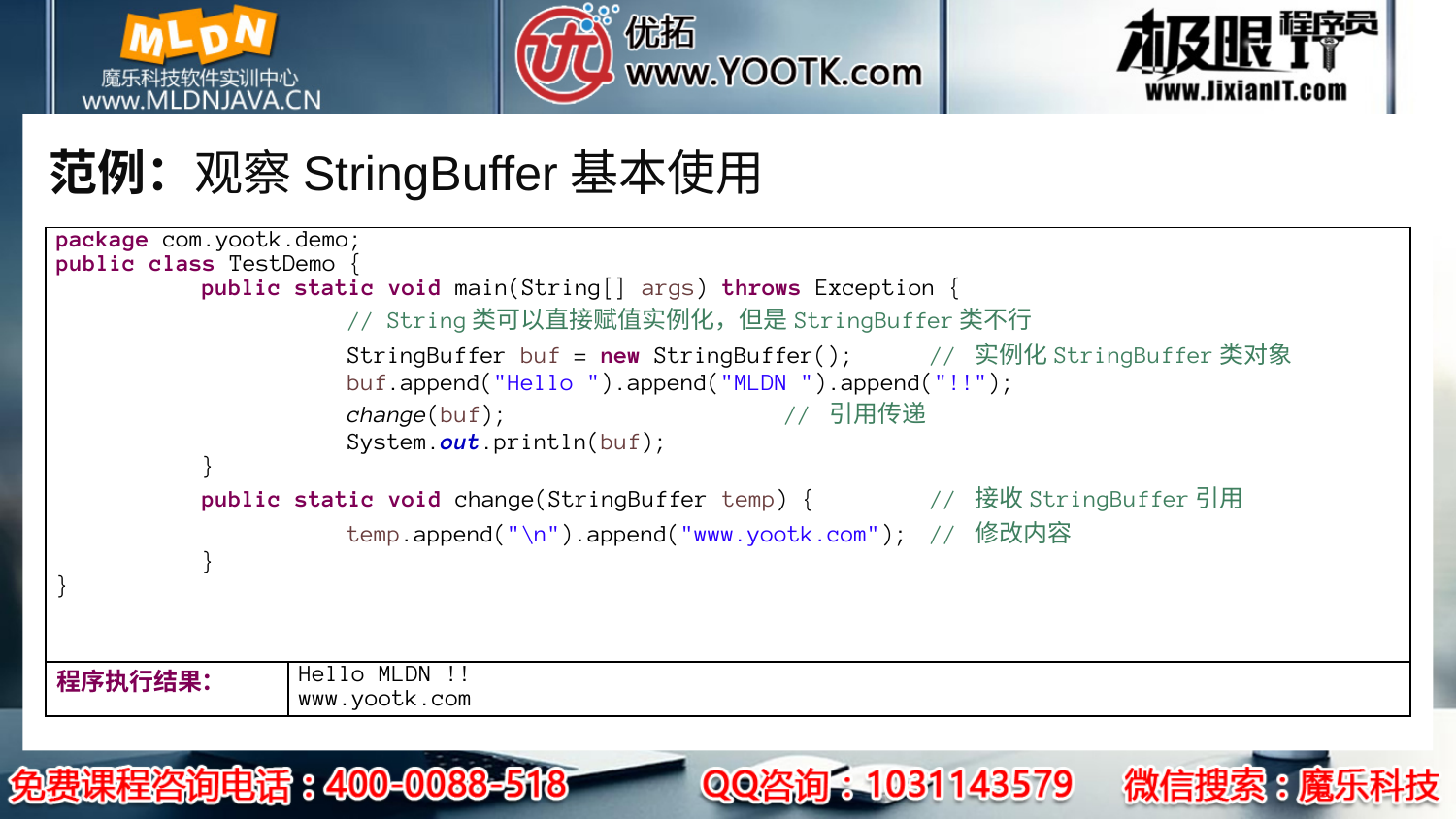

# 范例：观察StringBuffer基本使用
| package com.yootk.demo; public class TestDemo { public static void main(String[] args) throws Exception { // String类可以直接赋值实例化，但是StringBuffer类不行 StringBuffer buf = new StringBuffer(); // 实例化StringBuffer类对象 buf.append("Hello ").append("MLDN ").append("!!"); change(buf); // 引用传递 System.out.println(buf); } public static void change(StringBuffer temp) { // 接收StringBuffer引用 temp.append("\n").append("www.yootk.com"); // 修改内容 } } |  |
| --- | --- |
| 程序执行结果： | Hello MLDN !! www.yootk.com |